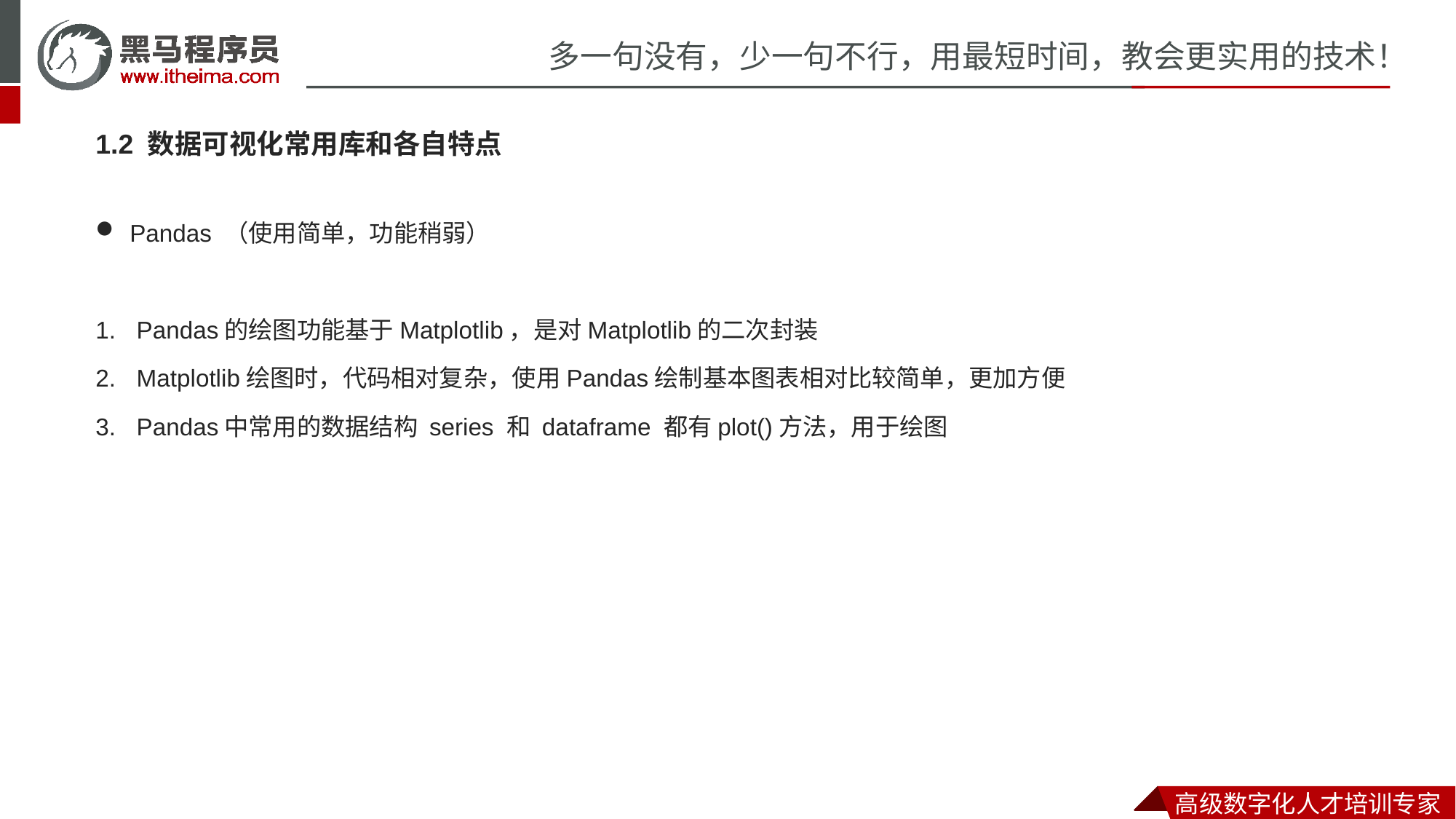

1.2 数据可视化常用库和各自特点
Pandas （使用简单，功能稍弱）

Pandas的绘图功能基于Matplotlib，是对Matplotlib的二次封装
Matplotlib绘图时，代码相对复杂，使用Pandas绘制基本图表相对比较简单，更加方便
Pandas中常用的数据结构 series 和 dataframe 都有plot()方法，用于绘图